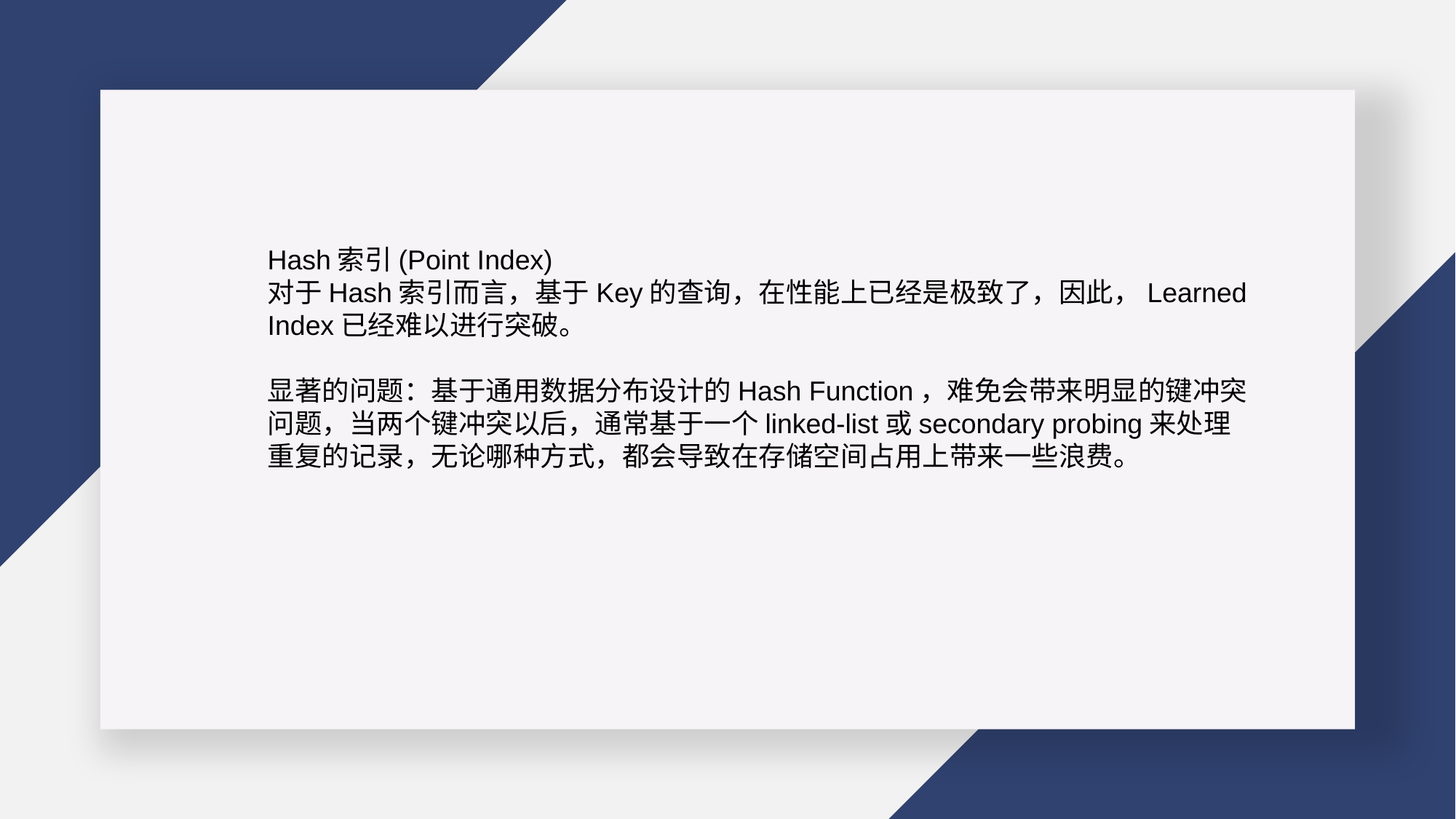

Hash索引(Point Index)
对于Hash索引而言，基于Key的查询，在性能上已经是极致了，因此，Learned Index已经难以进行突破。

显著的问题：基于通用数据分布设计的Hash Function，难免会带来明显的键冲突问题，当两个键冲突以后，通常基于一个linked-list或secondary probing来处理重复的记录，无论哪种方式，都会导致在存储空间占用上带来一些浪费。